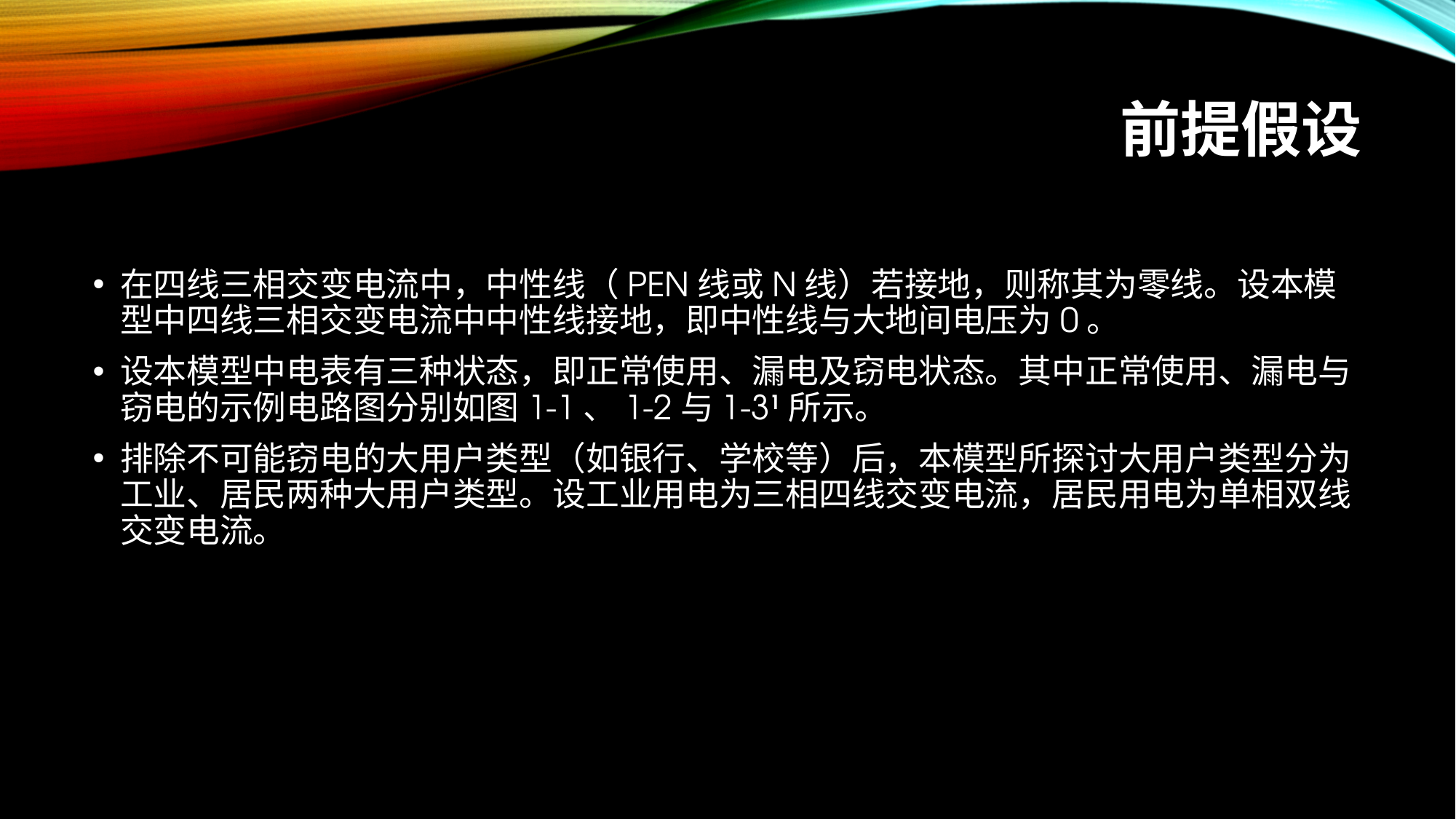

# 前提假设
在四线三相交变电流中，中性线（PEN线或N线）若接地，则称其为零线。设本模型中四线三相交变电流中中性线接地，即中性线与大地间电压为0。
设本模型中电表有三种状态，即正常使用、漏电及窃电状态。其中正常使用、漏电与窃电的示例电路图分别如图1-1、1-2与1-31所示。
排除不可能窃电的大用户类型（如银行、学校等）后，本模型所探讨大用户类型分为工业、居民两种大用户类型。设工业用电为三相四线交变电流，居民用电为单相双线交变电流。